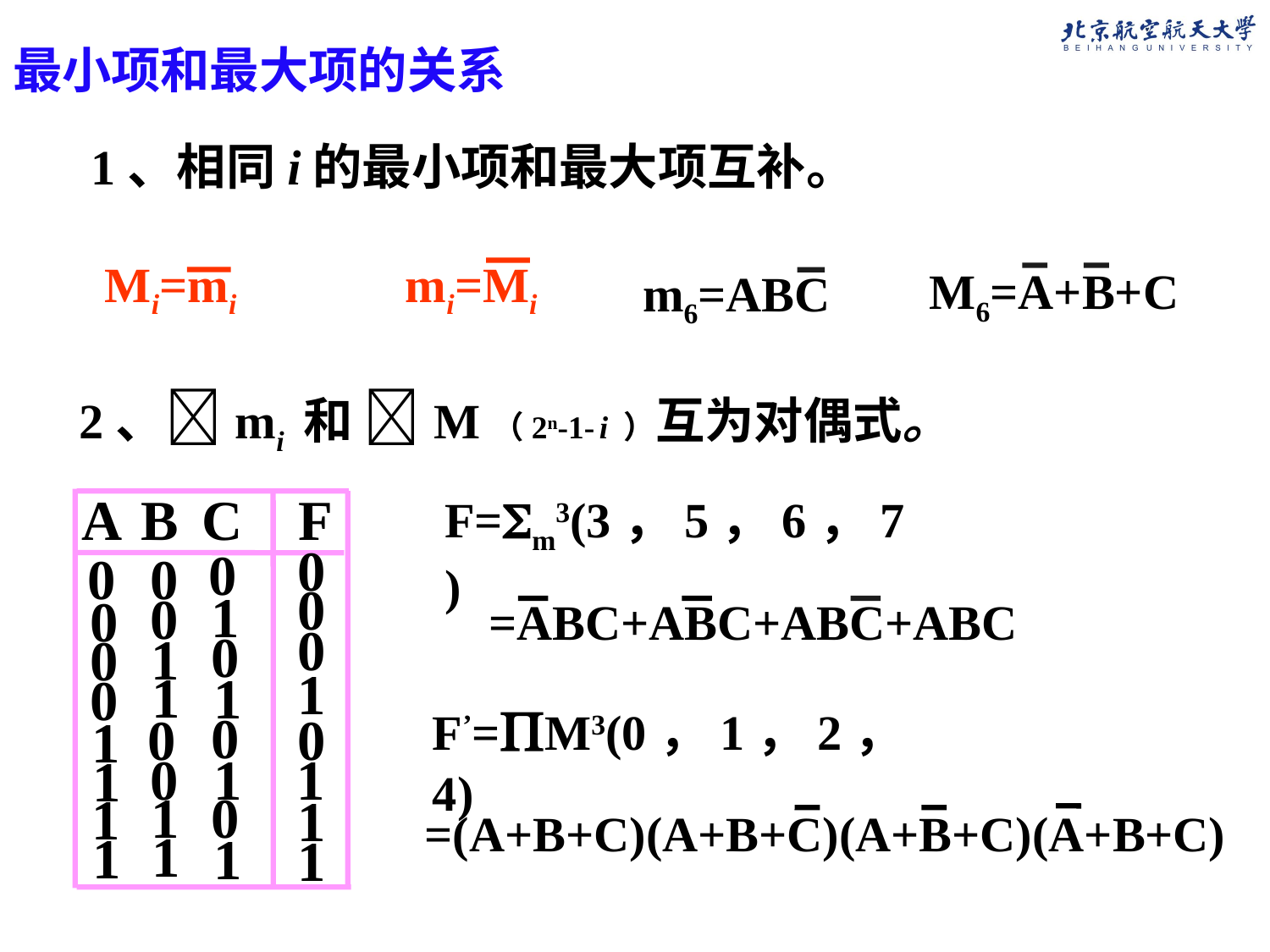

最小项和最大项的关系
1、相同i的最小项和最大项互补。
Mi=mi               mi=Mi

M6=A+B+C

m6=ABC

2、Σmi 和 ΠM（2n-1- i ）互为对偶式。
A
B
C
F

0
0
1
0
0

0
0
0
0
0
1
1
1
0
1
0
1
0
1
0
0
0
1
1
1
1
0
1
1
1
1
1

F=Σm3(3，5，6，7)
   =ABC+ABC+ABC+ABC

F’=ΠM3(0，1，2，4)
  =(A+B+C)(A+B+C)(A+B+C)(A+B+C)